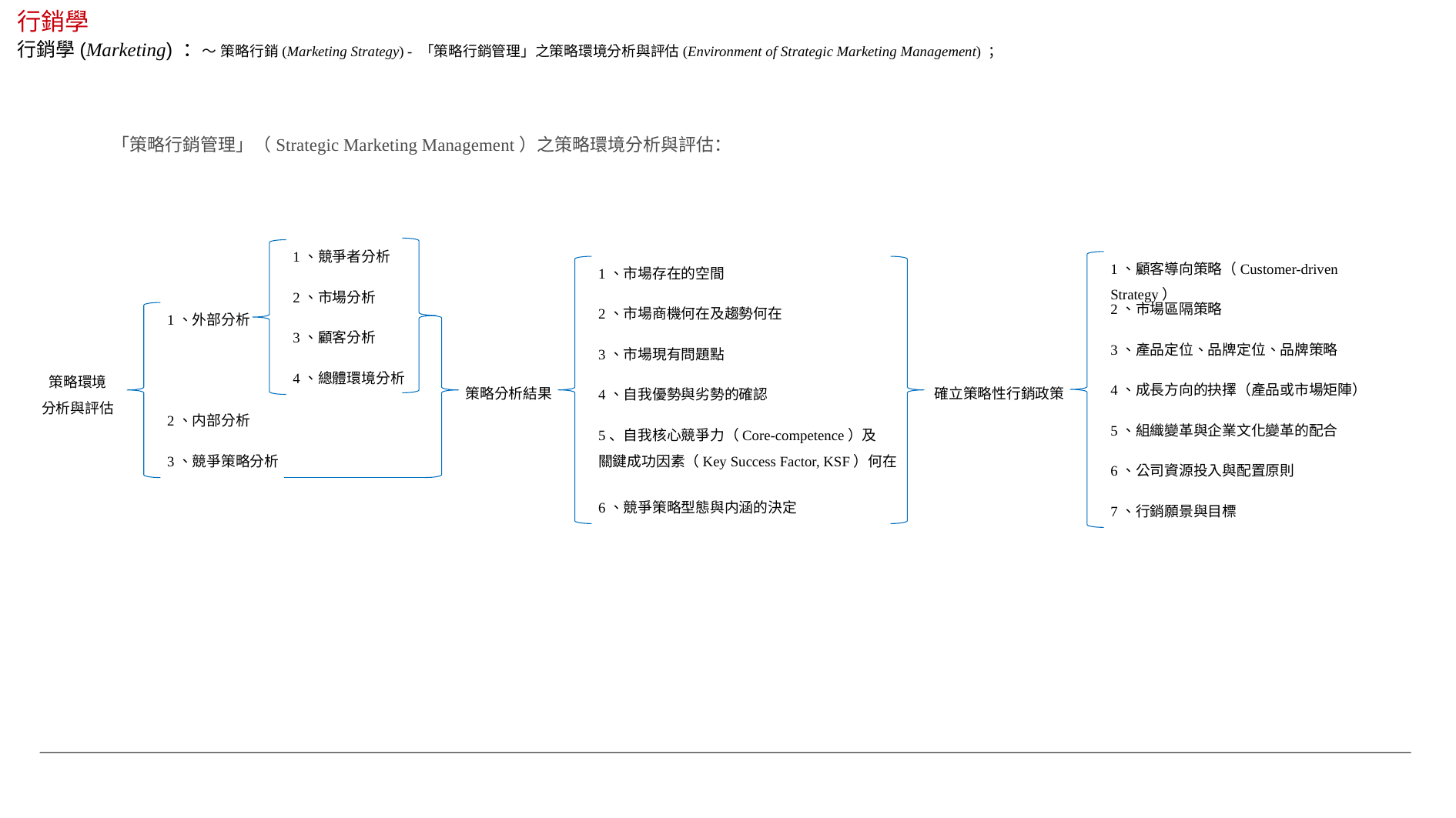

行銷學
行銷學(Marketing) ：～ 策略行銷(Marketing Strategy) - 「策略行銷管理」之策略環境分析與評估(Environment of Strategic Marketing Management) ；
「策略行銷管理」（Strategic Marketing Management）之策略環境分析與評估：
1、競爭者分析

1、顧客導向策略（Customer-driven Strategy）
1、市場存在的空間

2、市場分析
2、市場區隔策略
2、市場商機何在及趨勢何在
1、外部分析

3、顧客分析

3、產品定位、品牌定位、品牌策略
3、市場現有問題點
4、總體環境分析
策略環境
分析與評估
4、成長方向的抉擇（產品或市場矩陣）
策略分析結果
確立策略性行銷政策
4、自我優勢與劣勢的確認
2、内部分析
5、組織變革與企業文化變革的配合
5、自我核心競爭力（Core-competence）及
關鍵成功因素（Key Success Factor, KSF）何在
3、競爭策略分析
6、公司資源投入與配置原則
6、競爭策略型態與内涵的決定
7、行銷願景與目標